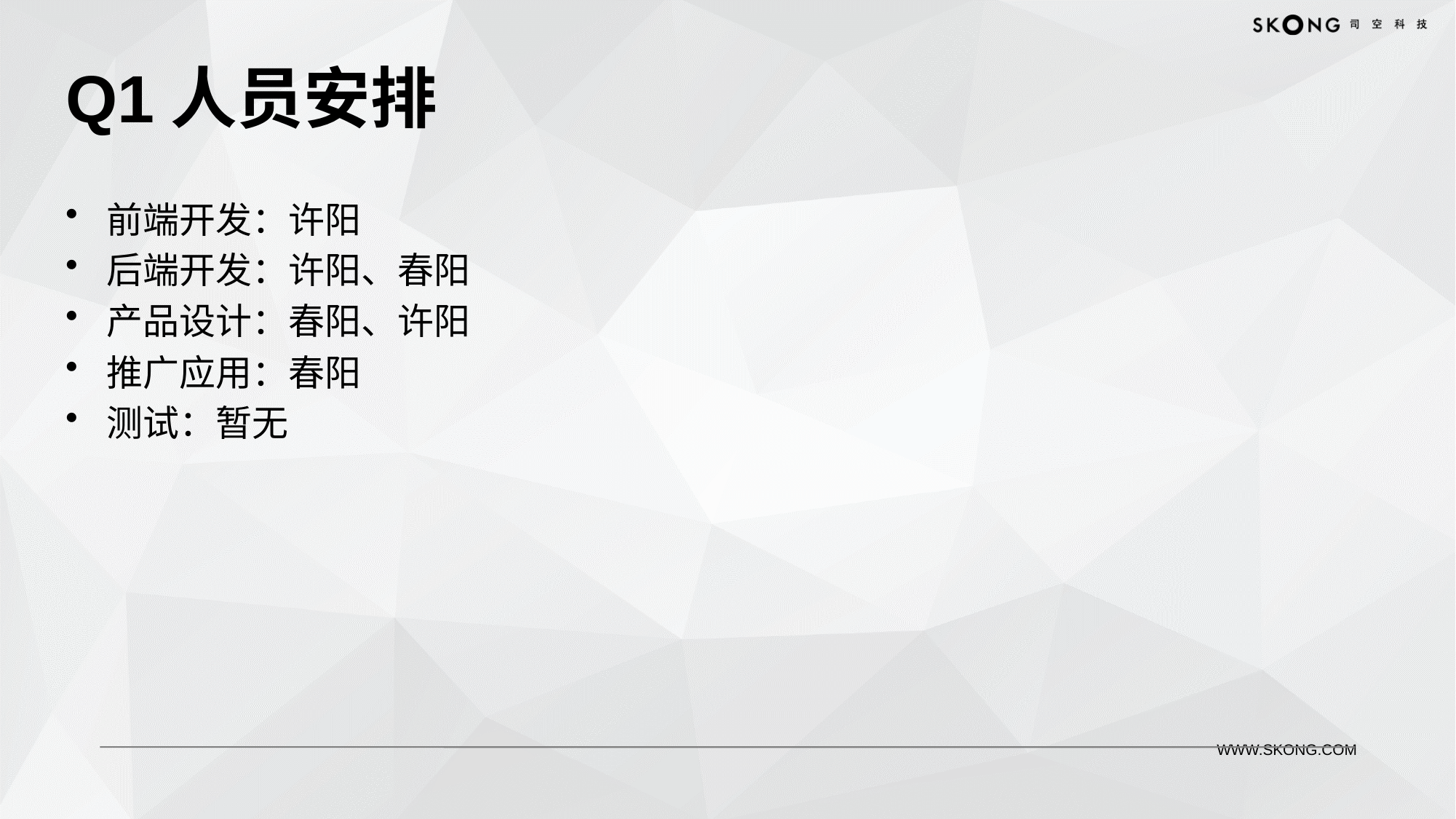

# Q1人员安排
前端开发：许阳
后端开发：许阳、春阳
产品设计：春阳、许阳
推广应用：春阳
测试：暂无